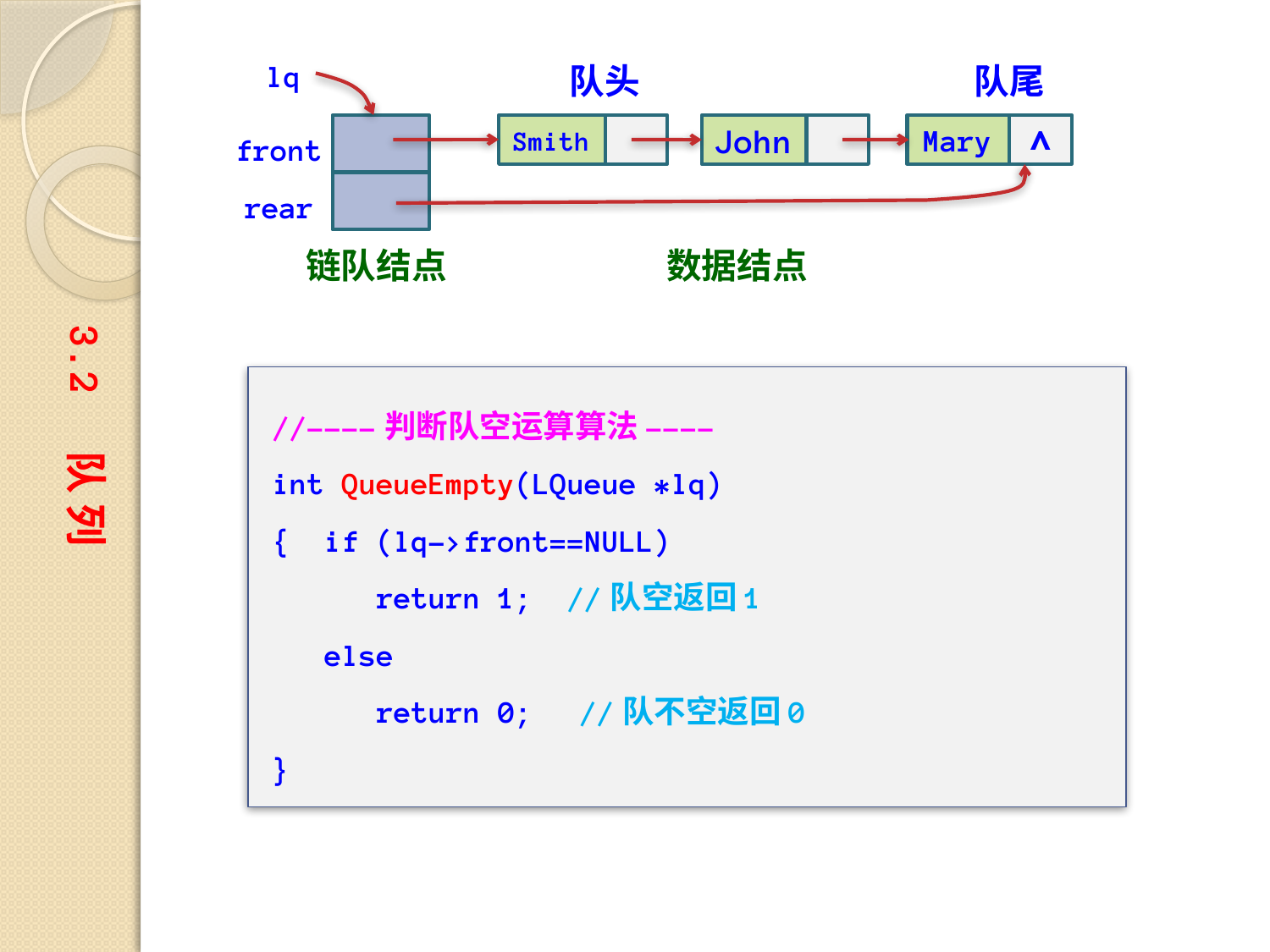

lq
队头
队尾

Smith

John

Mary
∧
front

rear
链队结点
数据结点
3.2  队 列
//----判断队空运算算法----
int QueueEmpty(LQueue *lq)
{  if (lq->front==NULL)
      return 1;  //队空返回1
   else
      return 0;　//队不空返回0
}